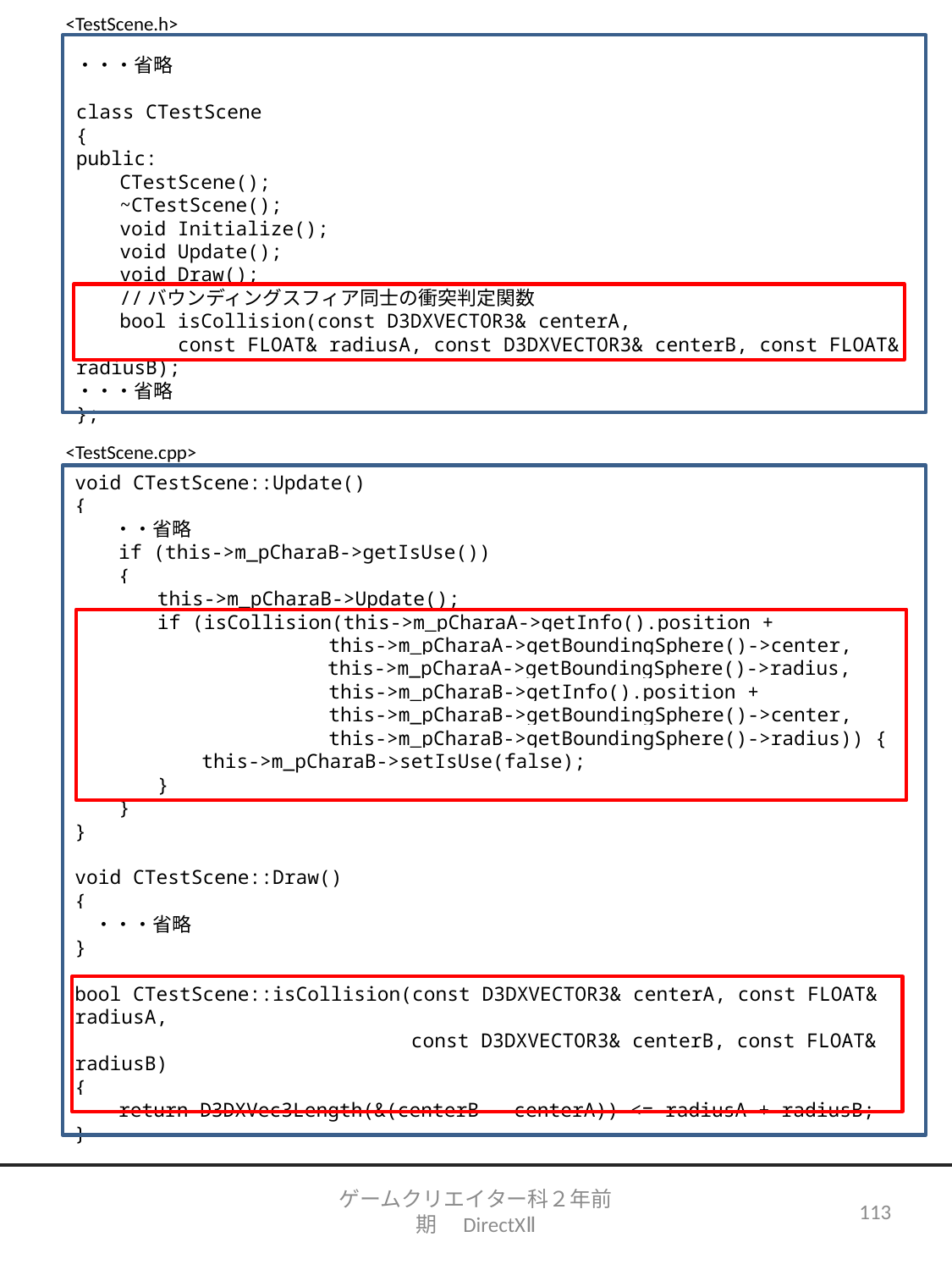

<TestScene.h>

・・・省略

class CTestScene
{
public:
　　CTestScene();
　　~CTestScene();
　　void Initialize();
　　void Update();
　　void Draw();
　　//バウンディングスフィア同士の衝突判定関数
　　bool isCollision(const D3DXVECTOR3& centerA,
　　　　　const FLOAT& radiusA, const D3DXVECTOR3& centerB, const FLOAT& radiusB);
・・・省略
};

<TestScene.cpp>
void CTestScene::Update()
{
　　・・省略
　　if (this->m_pCharaB->getIsUse())
　　{
　　　　this->m_pCharaB->Update();
　　　　if (isCollision(this->m_pCharaA->getInfo().position +
		this->m_pCharaA->getBoundingSphere()->center,
	　　　　　 　this->m_pCharaA->getBoundingSphere()->radius,
		this->m_pCharaB->getInfo().position +
		this->m_pCharaB->getBoundingSphere()->center,
		this->m_pCharaB->getBoundingSphere()->radius)) {
	this->m_pCharaB->setIsUse(false);
　　　　}
　　}
}

void CTestScene::Draw()
{
　・・・省略
}

bool CTestScene::isCollision(const D3DXVECTOR3& centerA, const FLOAT& radiusA,
		　　　　const D3DXVECTOR3& centerB, const FLOAT& radiusB)
{
　　return D3DXVec3Length(&(centerB - centerA)) <= radiusA + radiusB;
}

ゲームクリエイター科２年前期　DirectXⅡ
113